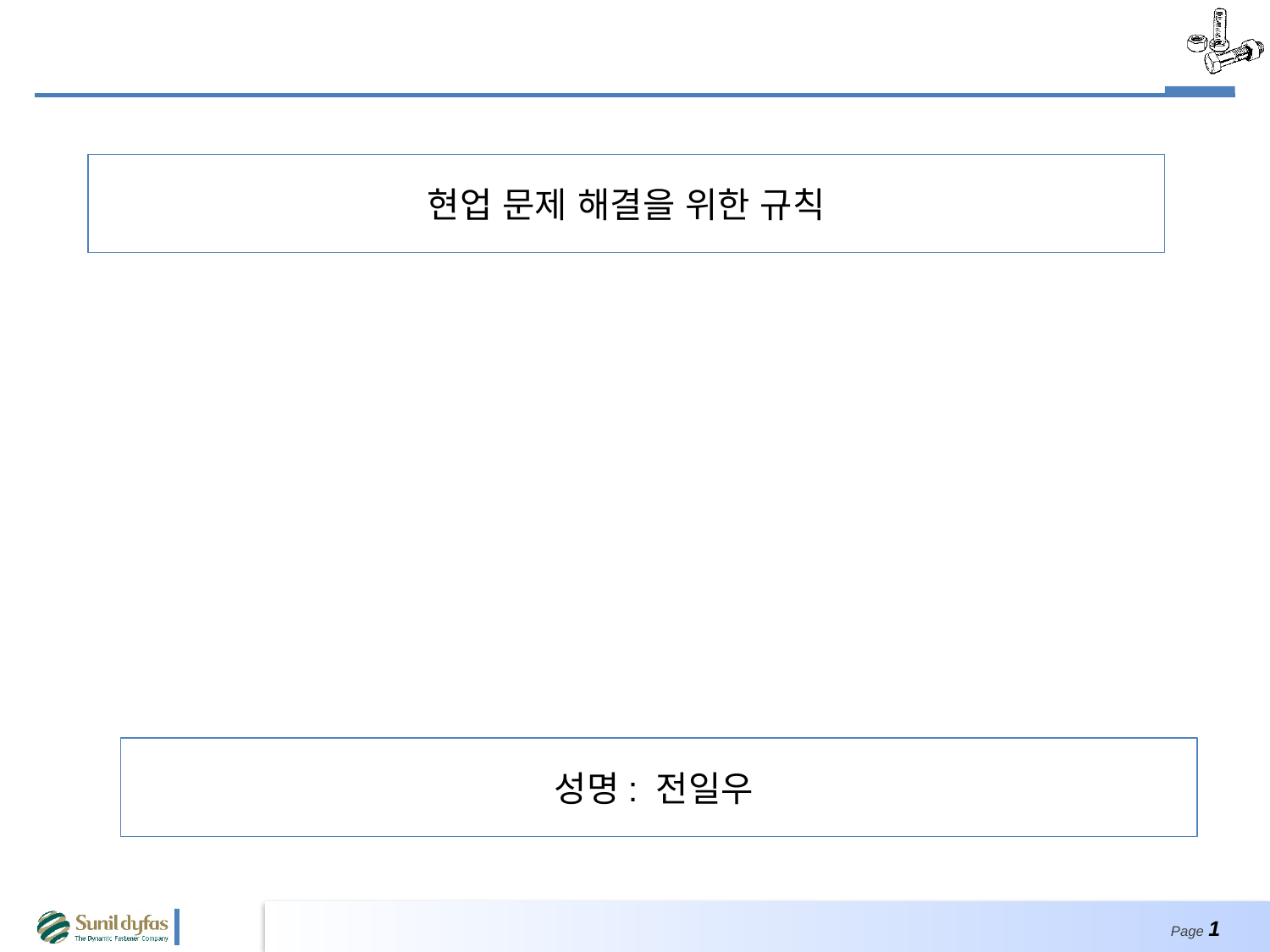

현업 문제 해결을 위한 규칙
성명: 전일우